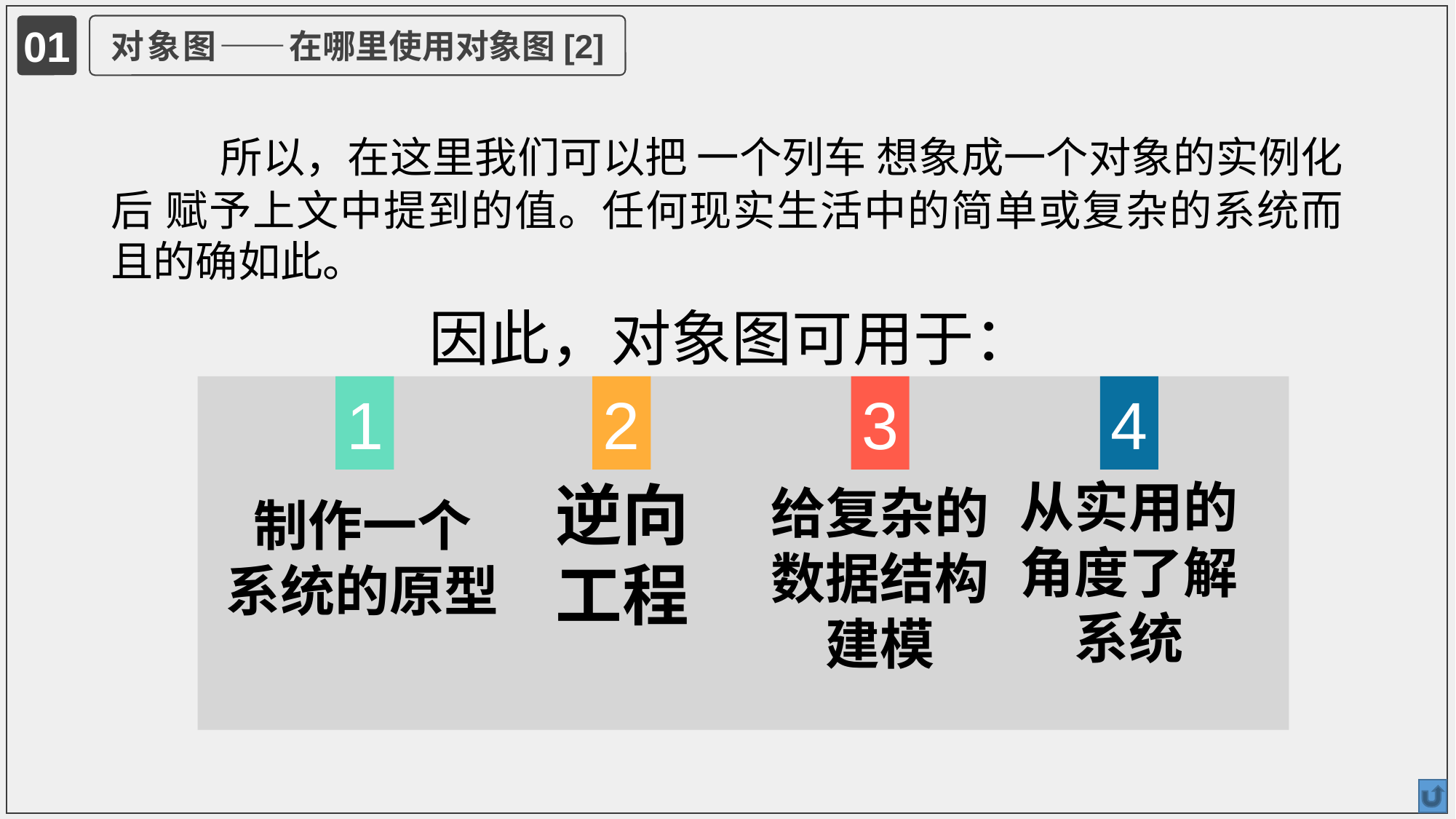

01
对象图——在哪里使用对象图[2]
	所以，在这里我们可以把 一个列车 想象成一个对象的实例化后 赋予上文中提到的值。任何现实生活中的简单或复杂的系统而且的确如此。
     因此，对象图可用于：

1
2
3
4
从实用的角度了解系统
逆向工程
给复杂的数据结构建模
制作一个
系统的原型